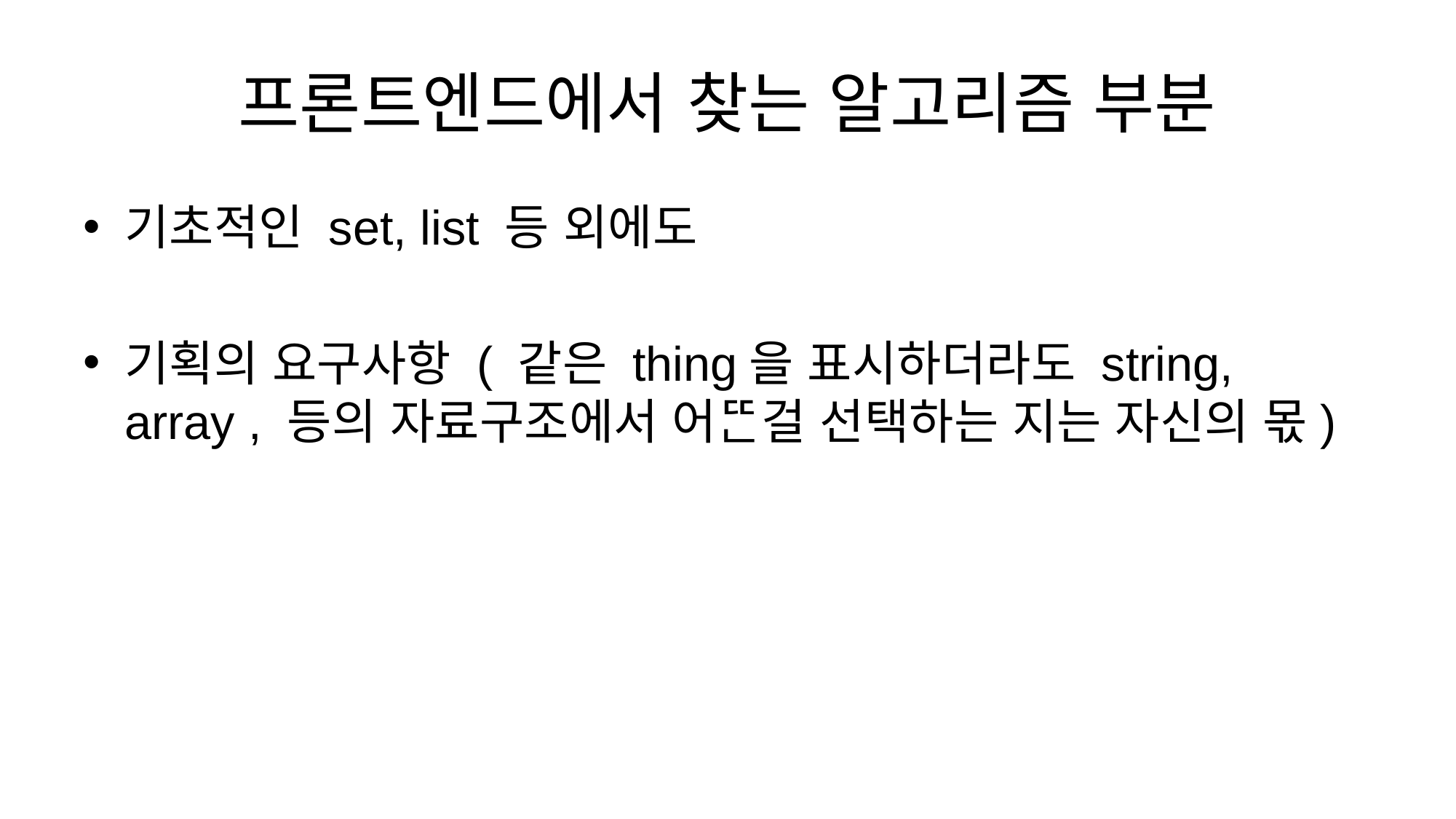

# 프론트엔드에서 찾는 알고리즘 부분
기초적인 set, list 등 외에도

기획의 요구사항 ( 같은 thing을 표시하더라도 string, array , 등의 자료구조에서 어ᄄᅠᆫ걸 선택하는 지는 자신의 몫)